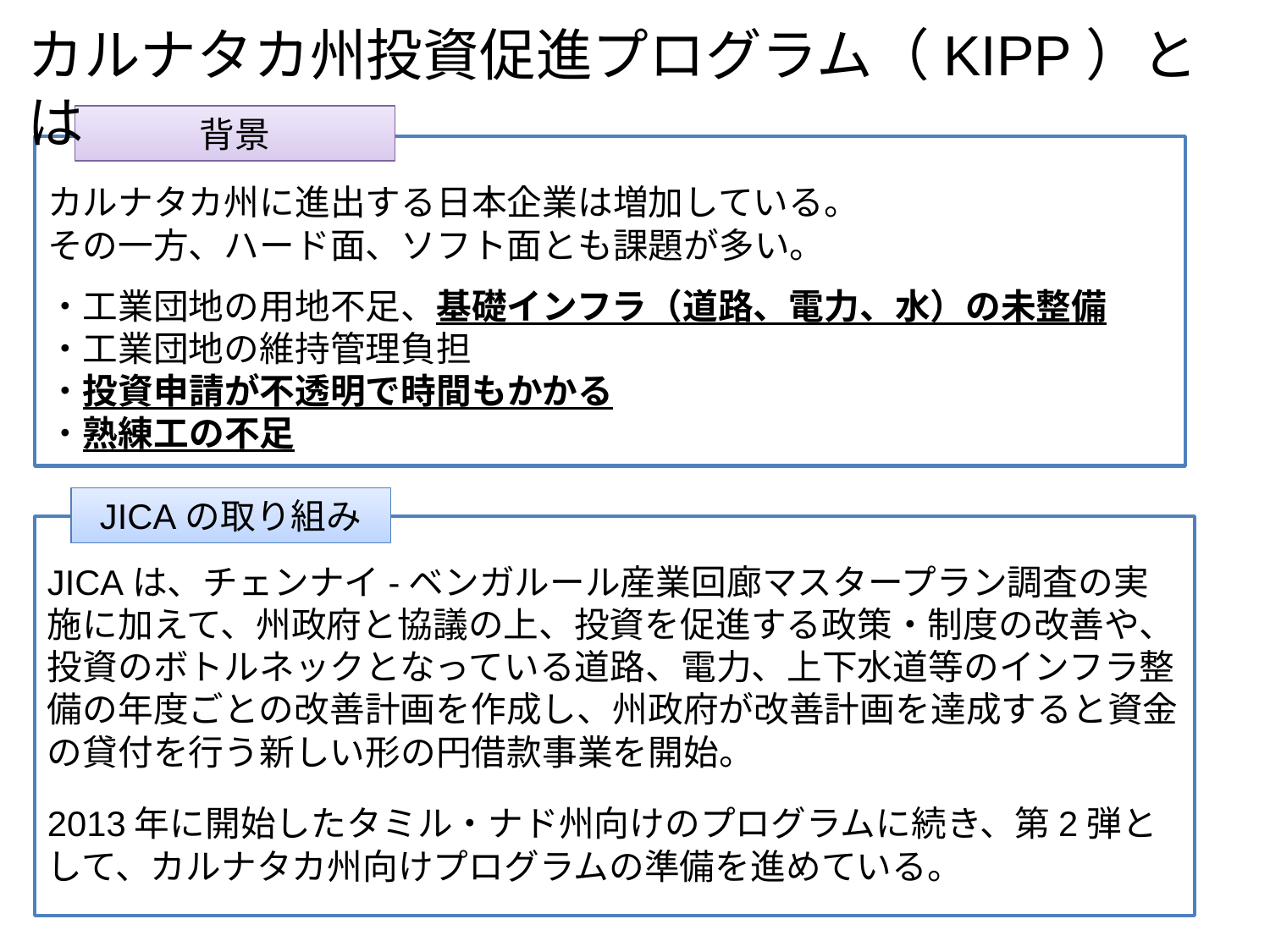

カルナタカ州投資促進プログラム（KIPP）とは
背景

カルナタカ州に進出する日本企業は増加している。
その一方、ハード面、ソフト面とも課題が多い。

・工業団地の用地不足、基礎インフラ（道路、電力、水）の未整備
・工業団地の維持管理負担
・投資申請が不透明で時間もかかる
・熟練工の不足
JICAの取り組み

JICAは、チェンナイ-ベンガルール産業回廊マスタープラン調査の実施に加えて、州政府と協議の上、投資を促進する政策・制度の改善や、投資のボトルネックとなっている道路、電力、上下水道等のインフラ整備の年度ごとの改善計画を作成し、州政府が改善計画を達成すると資金の貸付を行う新しい形の円借款事業を開始。

2013年に開始したタミル・ナド州向けのプログラムに続き、第2弾として、カルナタカ州向けプログラムの準備を進めている。